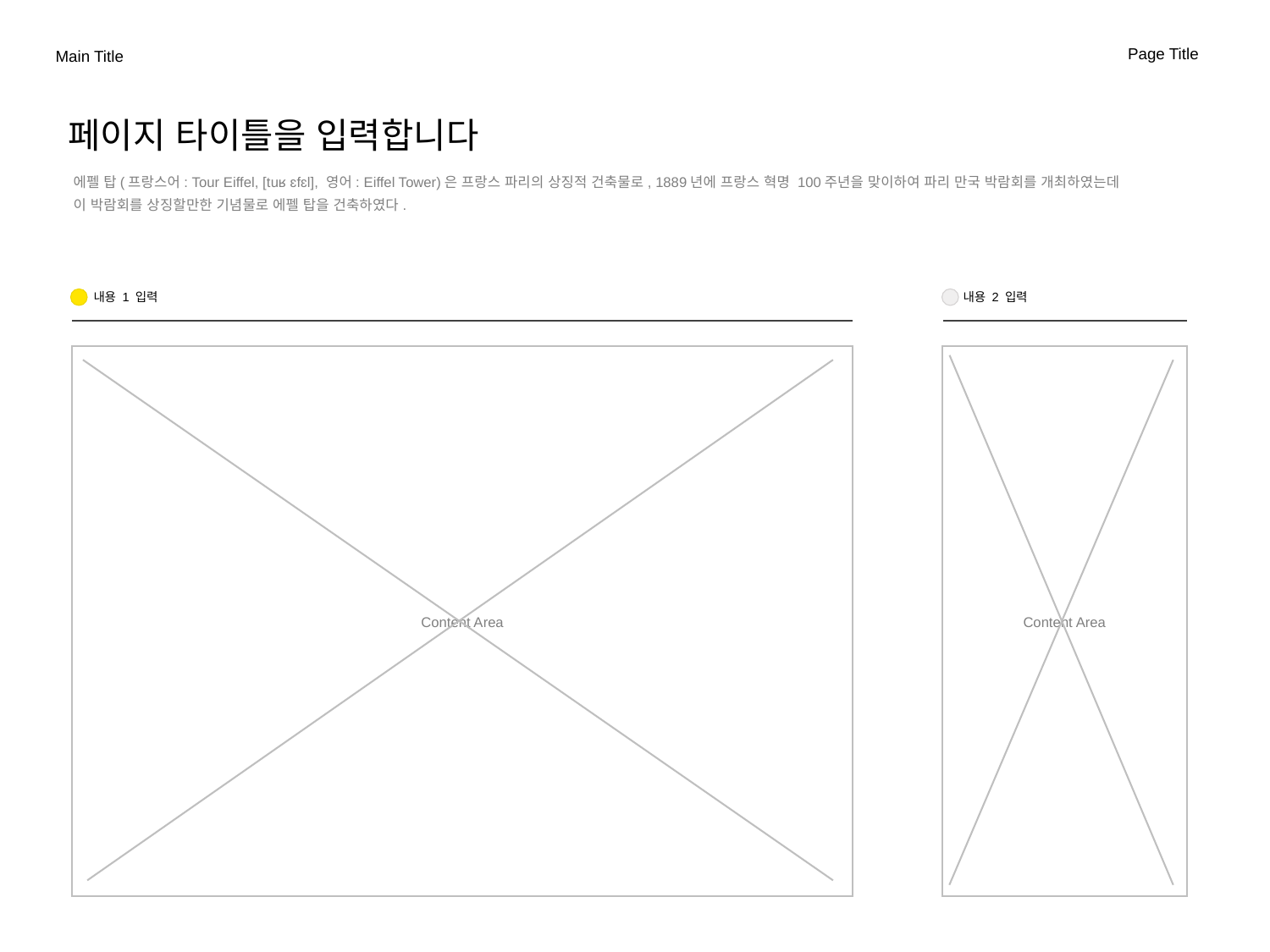

Page Title
Main Title
페이지 타이틀을 입력합니다
에펠 탑(프랑스어: Tour Eiffel, [tuʁ ɛfɛl], 영어: Eiffel Tower)은 프랑스 파리의 상징적 건축물로, 1889년에 프랑스 혁명 100주년을 맞이하여 파리 만국 박람회를 개최하였는데 이 박람회를 상징할만한 기념물로 에펠 탑을 건축하였다.
내용 1 입력
내용 2 입력

Content Area
Content Area